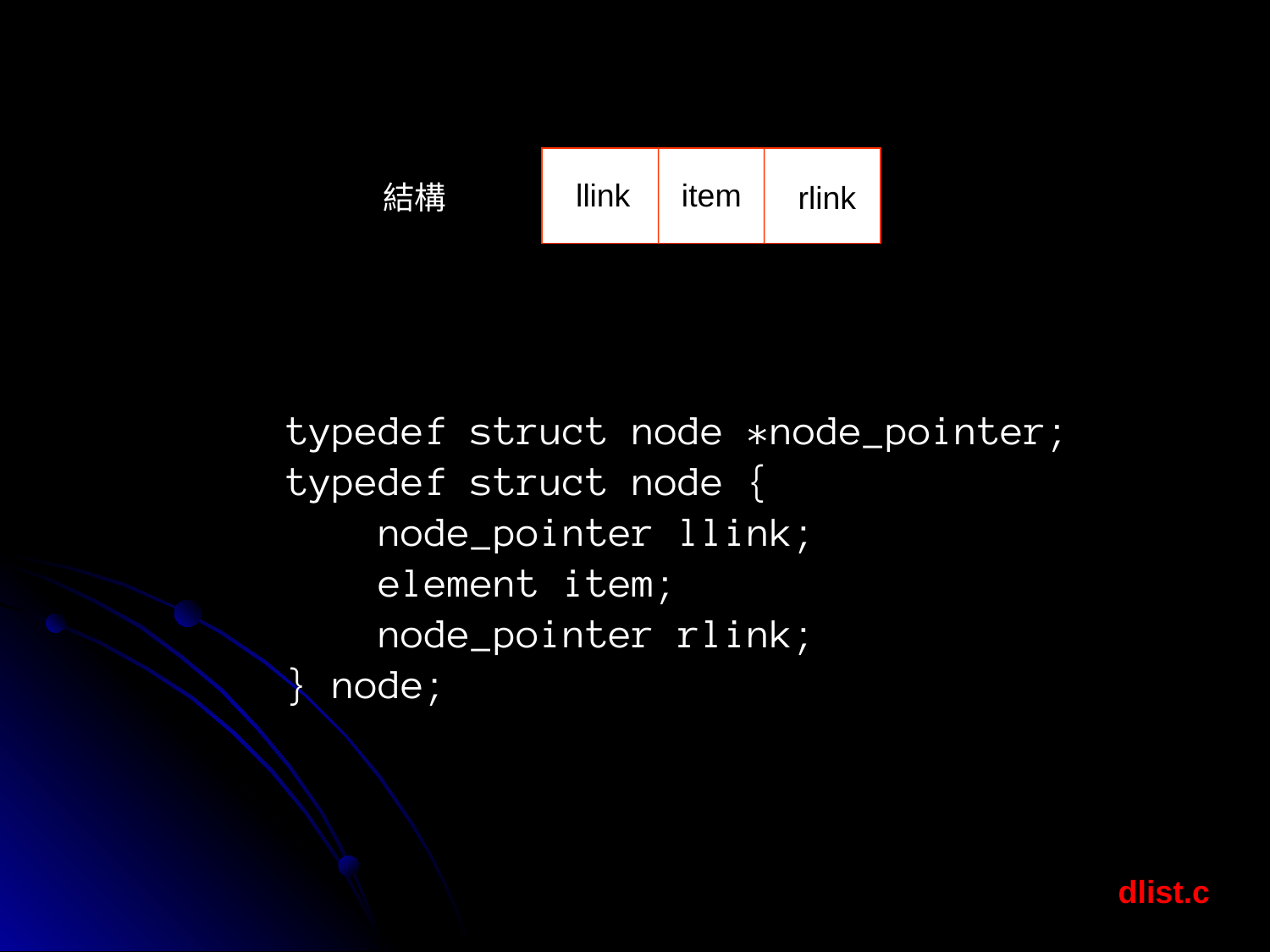

llink
item
結構
rlink
typedef struct node *node_pointer;
typedef struct node {
    node_pointer llink;
    element item;
    node_pointer rlink;
} node;
dlist.c